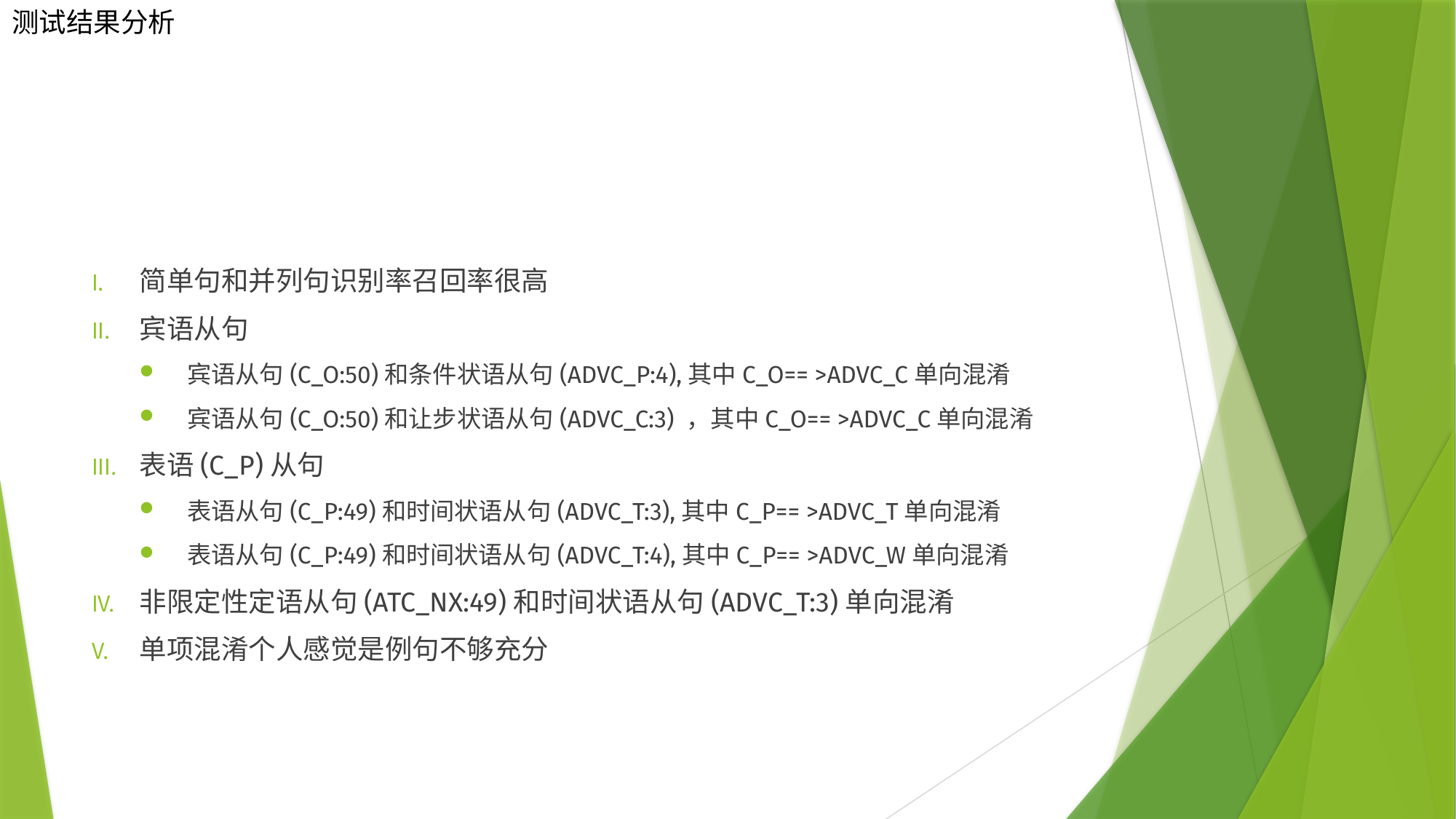

测试结果分析
简单句和并列句识别率召回率很高
宾语从句
宾语从句(C_O:50)和条件状语从句(ADVC_P:4),其中C_O== >ADVC_C单向混淆
宾语从句(C_O:50)和让步状语从句(ADVC_C:3) ，其中C_O== >ADVC_C单向混淆
表语(C_P)从句
表语从句(C_P:49)和时间状语从句(ADVC_T:3),其中C_P== >ADVC_T单向混淆
表语从句(C_P:49)和时间状语从句(ADVC_T:4),其中C_P== >ADVC_W单向混淆
非限定性定语从句(ATC_NX:49)和时间状语从句(ADVC_T:3)单向混淆
单项混淆个人感觉是例句不够充分